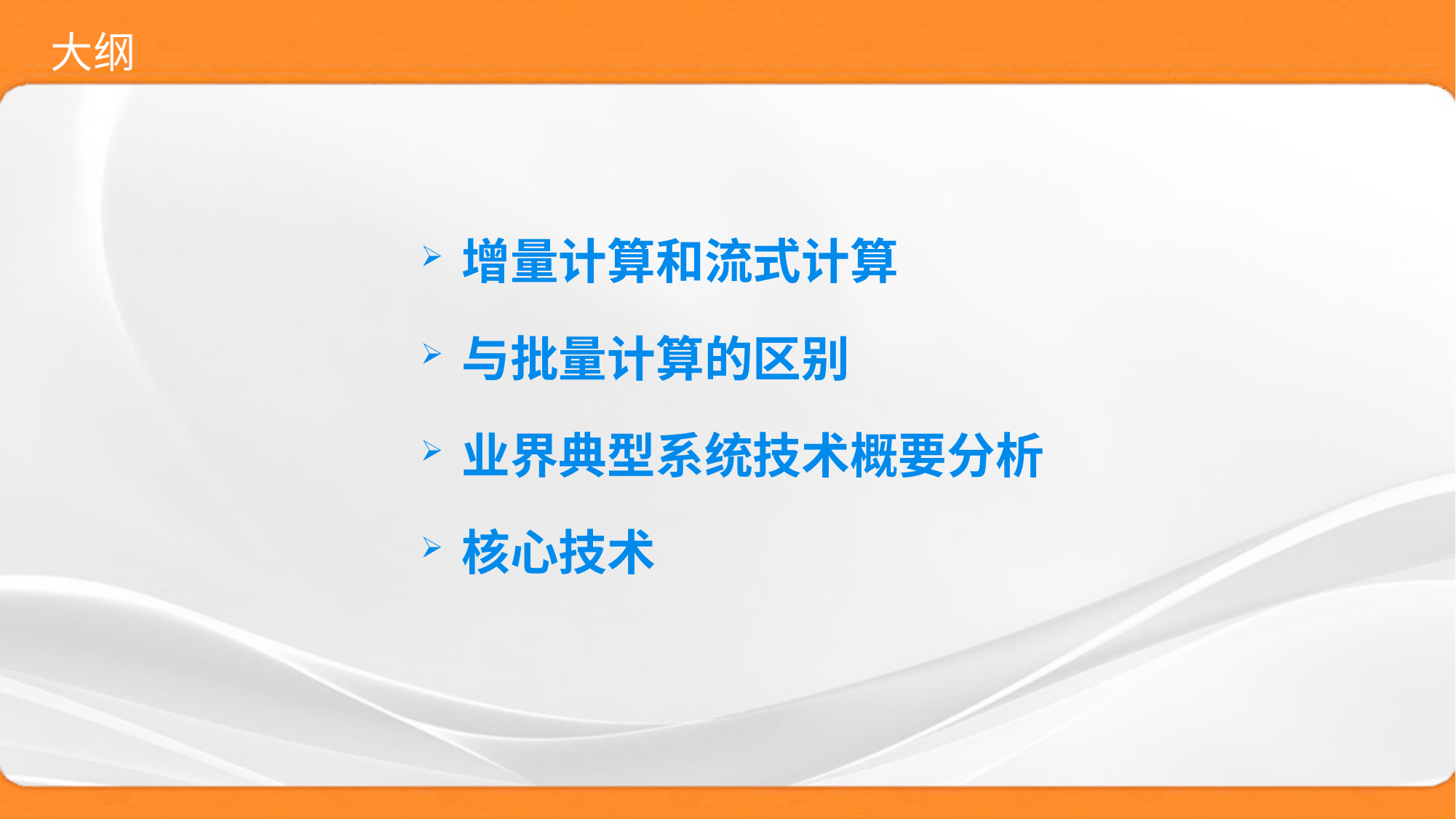

# 大纲

增量计算和流式计算
与批量计算的区别
业界典型系统技术概要分析
核心技术